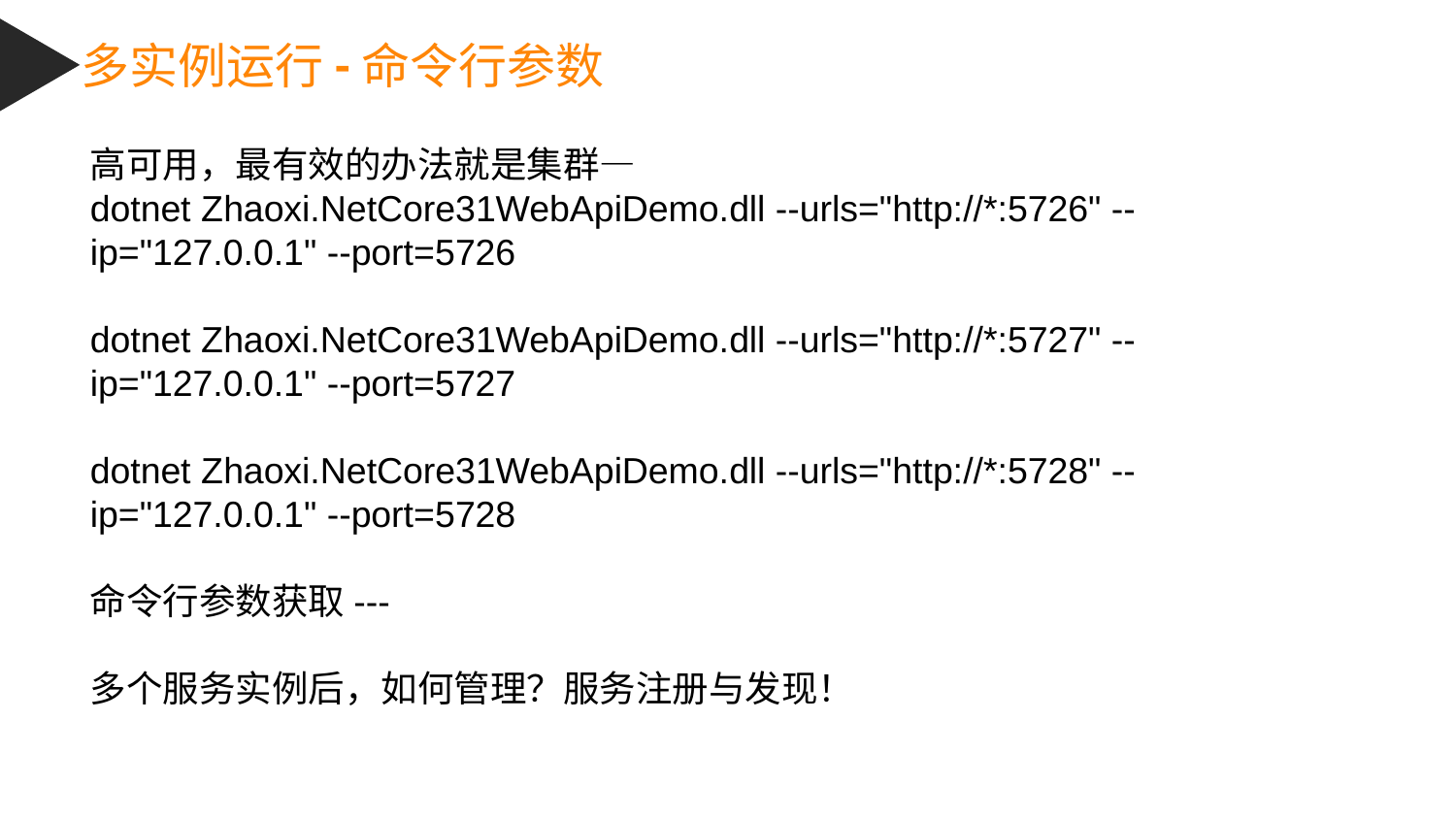

多实例运行-命令行参数
高可用，最有效的办法就是集群—
dotnet Zhaoxi.NetCore31WebApiDemo.dll --urls="http://*:5726" --ip="127.0.0.1" --port=5726

dotnet Zhaoxi.NetCore31WebApiDemo.dll --urls="http://*:5727" --ip="127.0.0.1" --port=5727

dotnet Zhaoxi.NetCore31WebApiDemo.dll --urls="http://*:5728" --ip="127.0.0.1" --port=5728

命令行参数获取---

多个服务实例后，如何管理？服务注册与发现！